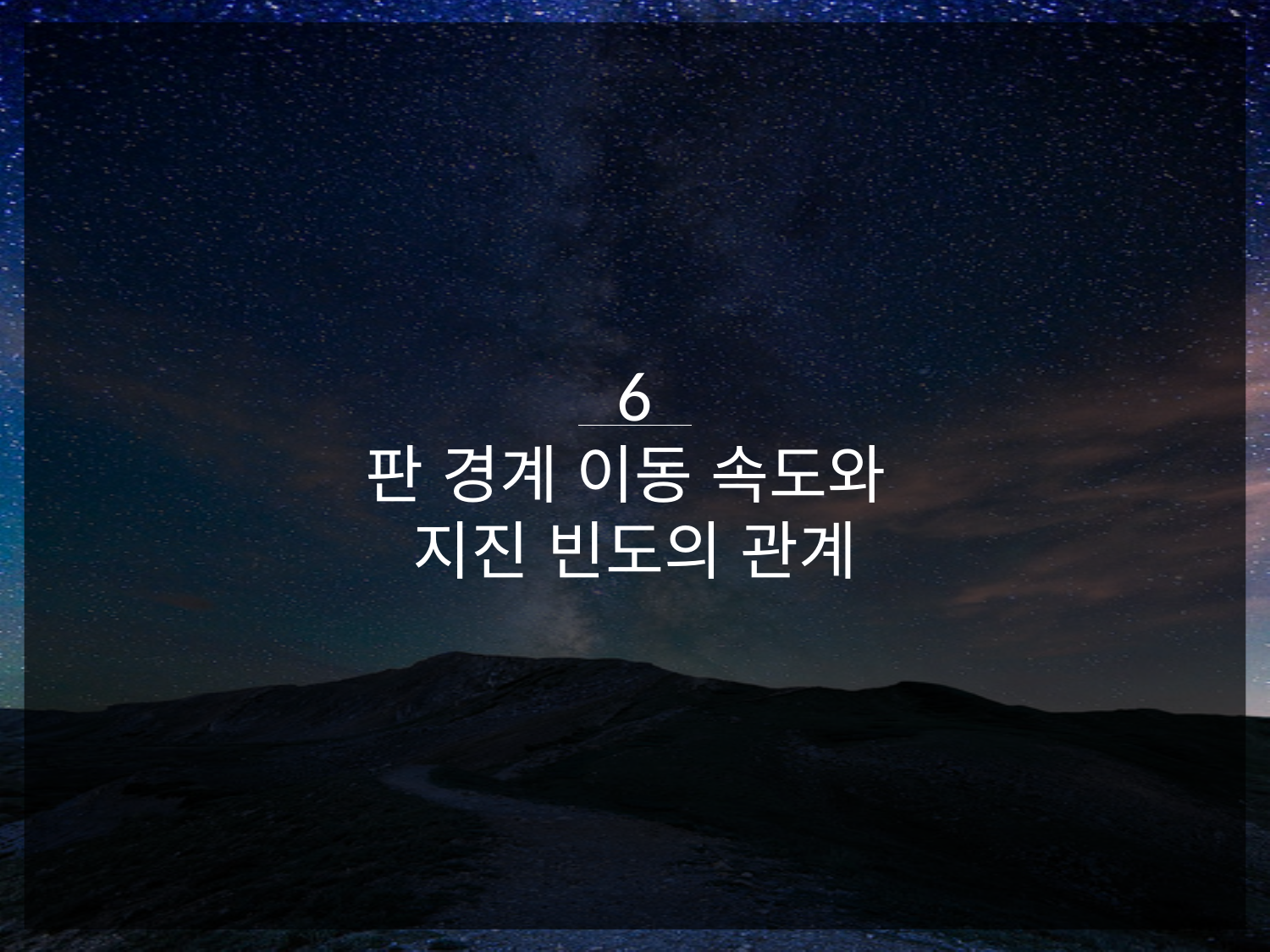

6
판 경계 이동 속도와
지진 빈도의 관계